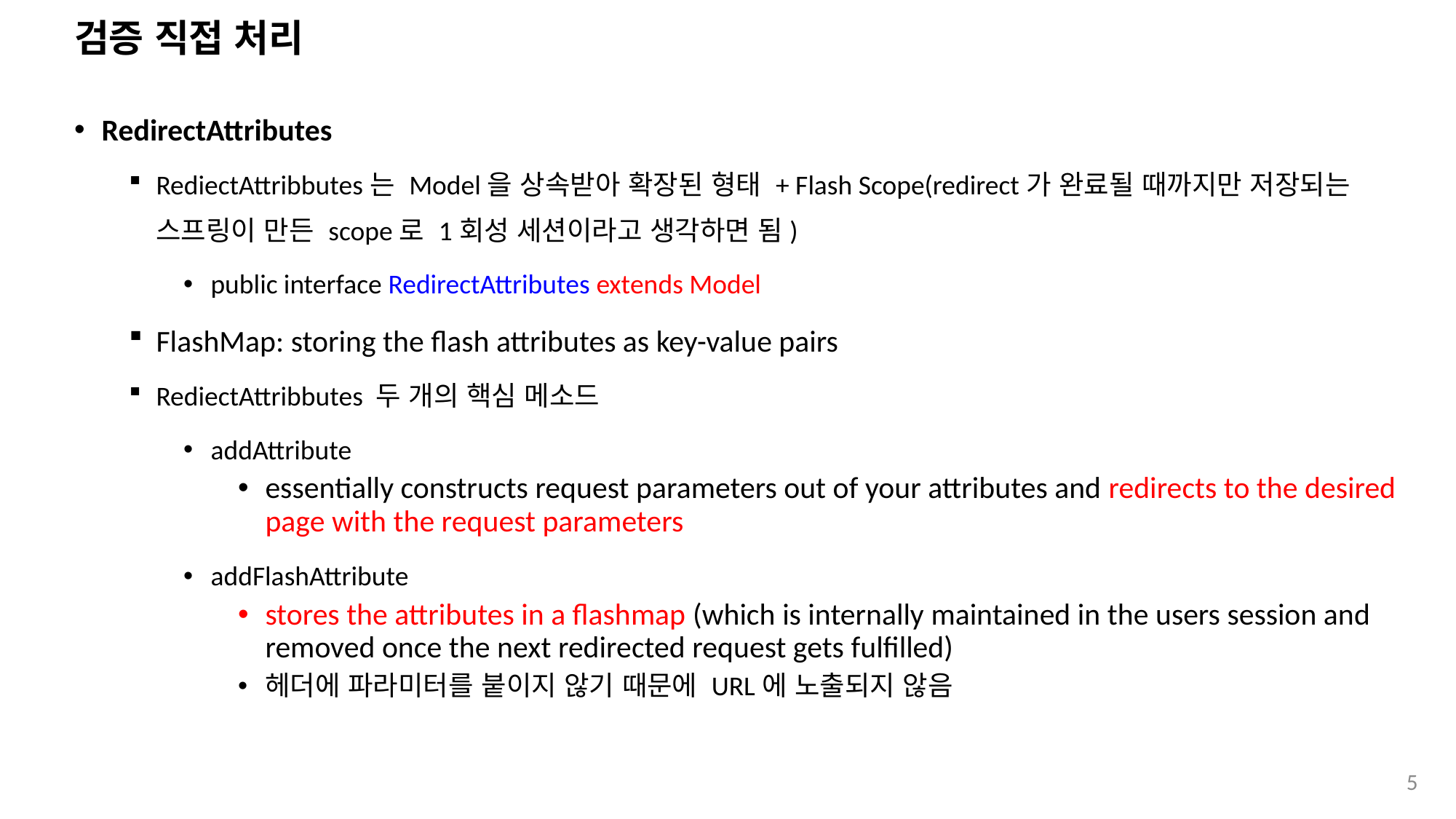

# 검증 직접 처리
RedirectAttributes
RediectAttribbutes는 Model을 상속받아 확장된 형태 + Flash Scope(redirect가 완료될 때까지만 저장되는 스프링이 만든 scope로 1회성 세션이라고 생각하면 됨)
public interface RedirectAttributes extends Model
FlashMap: storing the flash attributes as key-value pairs
RediectAttribbutes 두 개의 핵심 메소드
addAttribute
essentially constructs request parameters out of your attributes and redirects to the desired page with the request parameters
addFlashAttribute
stores the attributes in a flashmap (which is internally maintained in the users session and removed once the next redirected request gets fulfilled)
헤더에 파라미터를 붙이지 않기 때문에 URL에 노출되지 않음

5